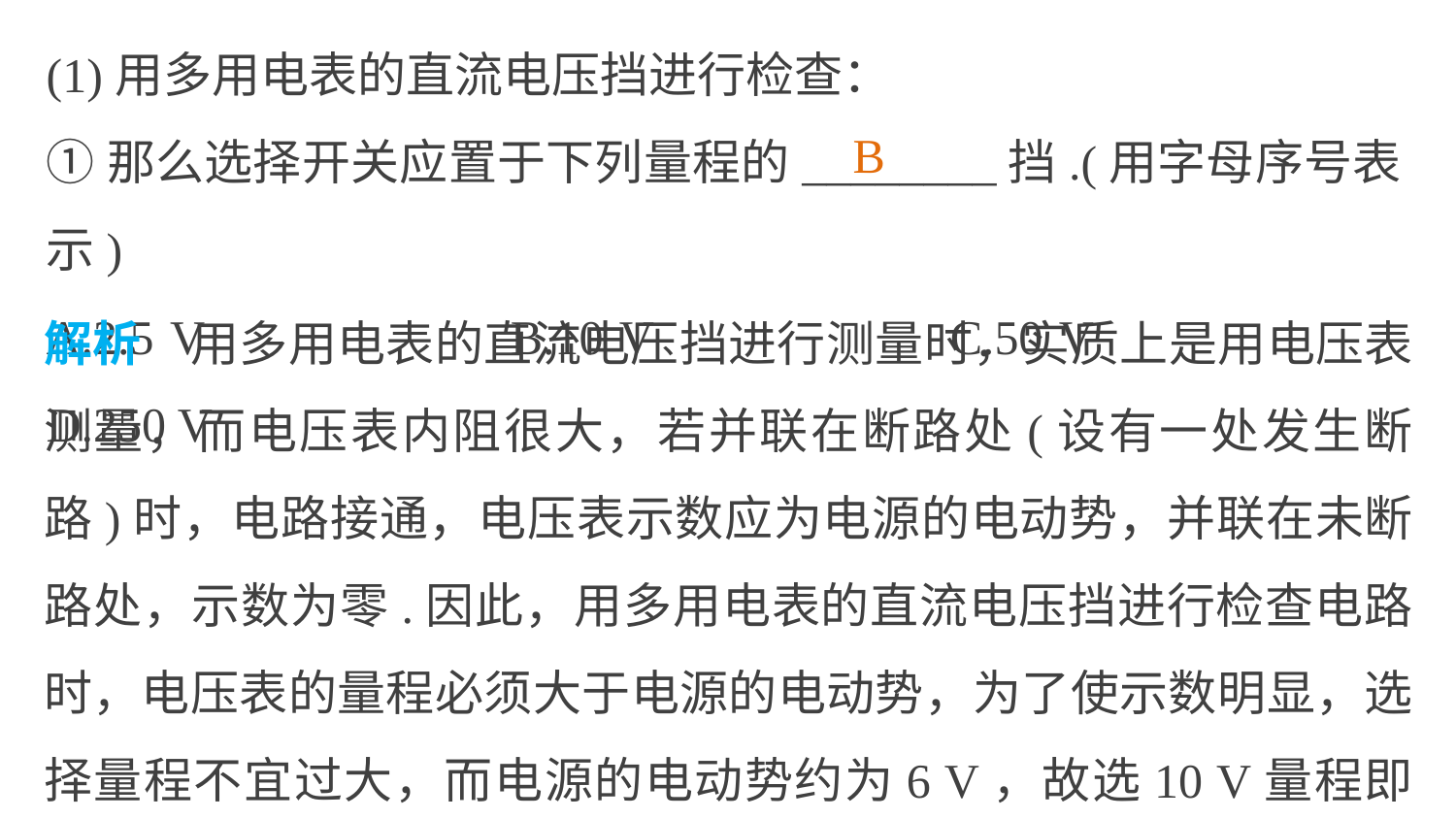

(1)用多用电表的直流电压挡进行检查：
①那么选择开关应置于下列量程的________挡.(用字母序号表示)
A.2.5 V 		 B.10 V  		C.50 V  		D.250 V
B
解析　用多用电表的直流电压挡进行测量时，实质上是用电压表测量，而电压表内阻很大，若并联在断路处(设有一处发生断路)时，电路接通，电压表示数应为电源的电动势，并联在未断路处，示数为零.因此，用多用电表的直流电压挡进行检查电路时，电压表的量程必须大于电源的电动势，为了使示数明显，选择量程不宜过大，而电源的电动势约为6 V，故选10 V量程即可.